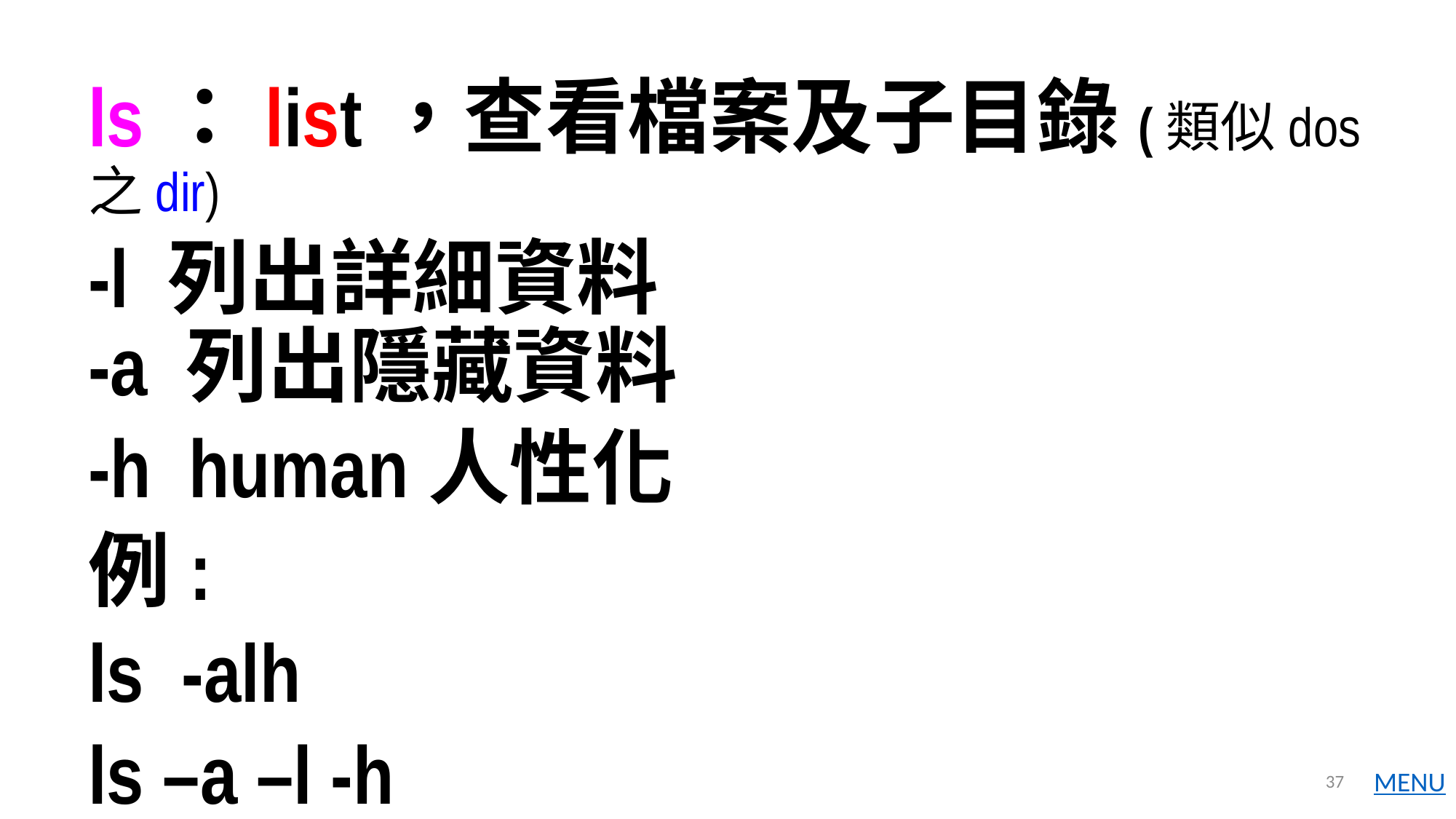

ls：list，查看檔案及子目錄(類似dos之dir)
-l 列出詳細資料
-a 列出隱藏資料
-h  human人性化
例:
ls  -alh
ls –a –l -h
37